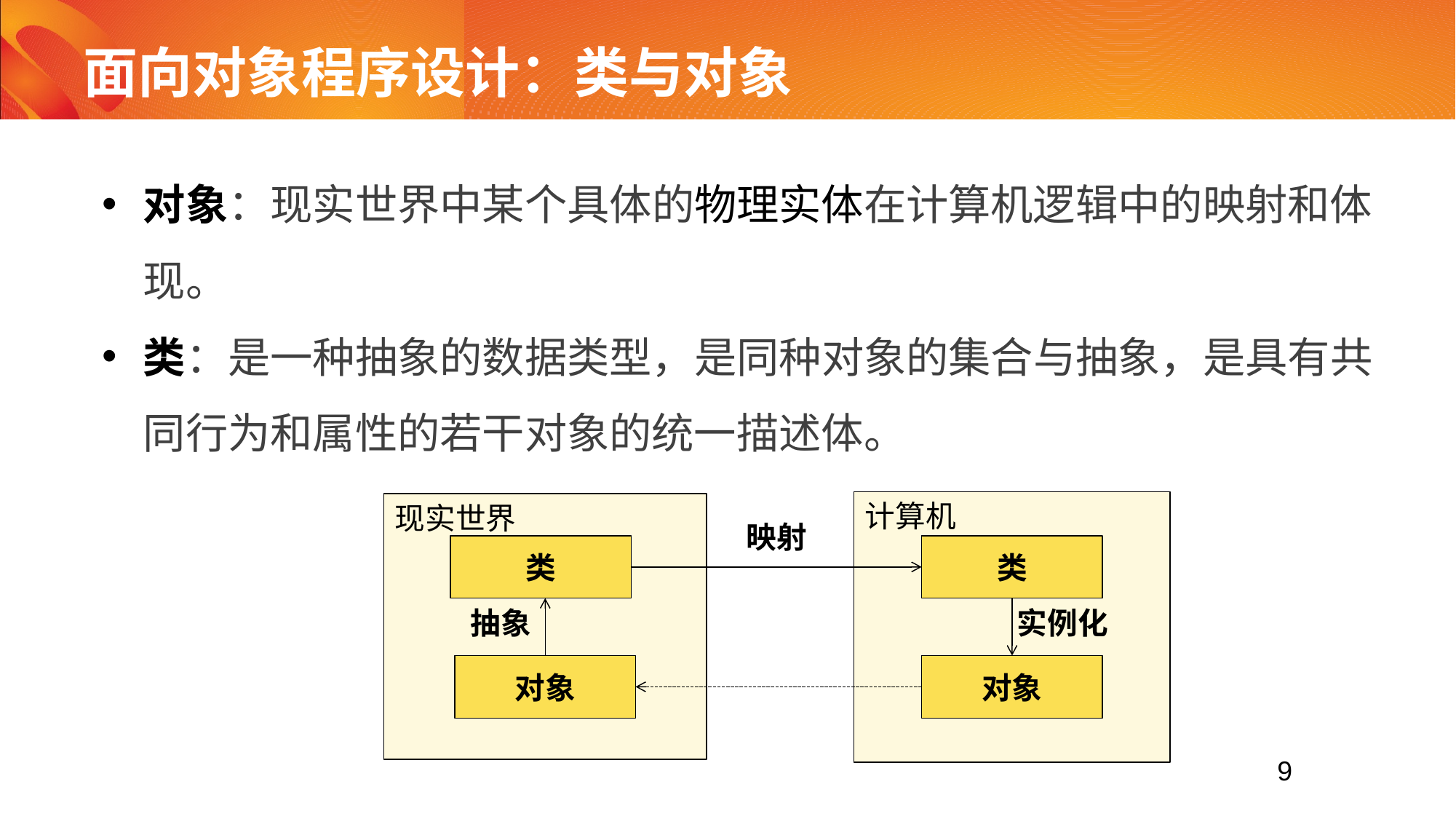

# 面向对象程序设计：类与对象
对象：现实世界中某个具体的物理实体在计算机逻辑中的映射和体现。
类：是一种抽象的数据类型，是同种对象的集合与抽象，是具有共同行为和属性的若干对象的统一描述体。
计算机
现实世界
映射
类
类
抽象
实例化
对象
对象